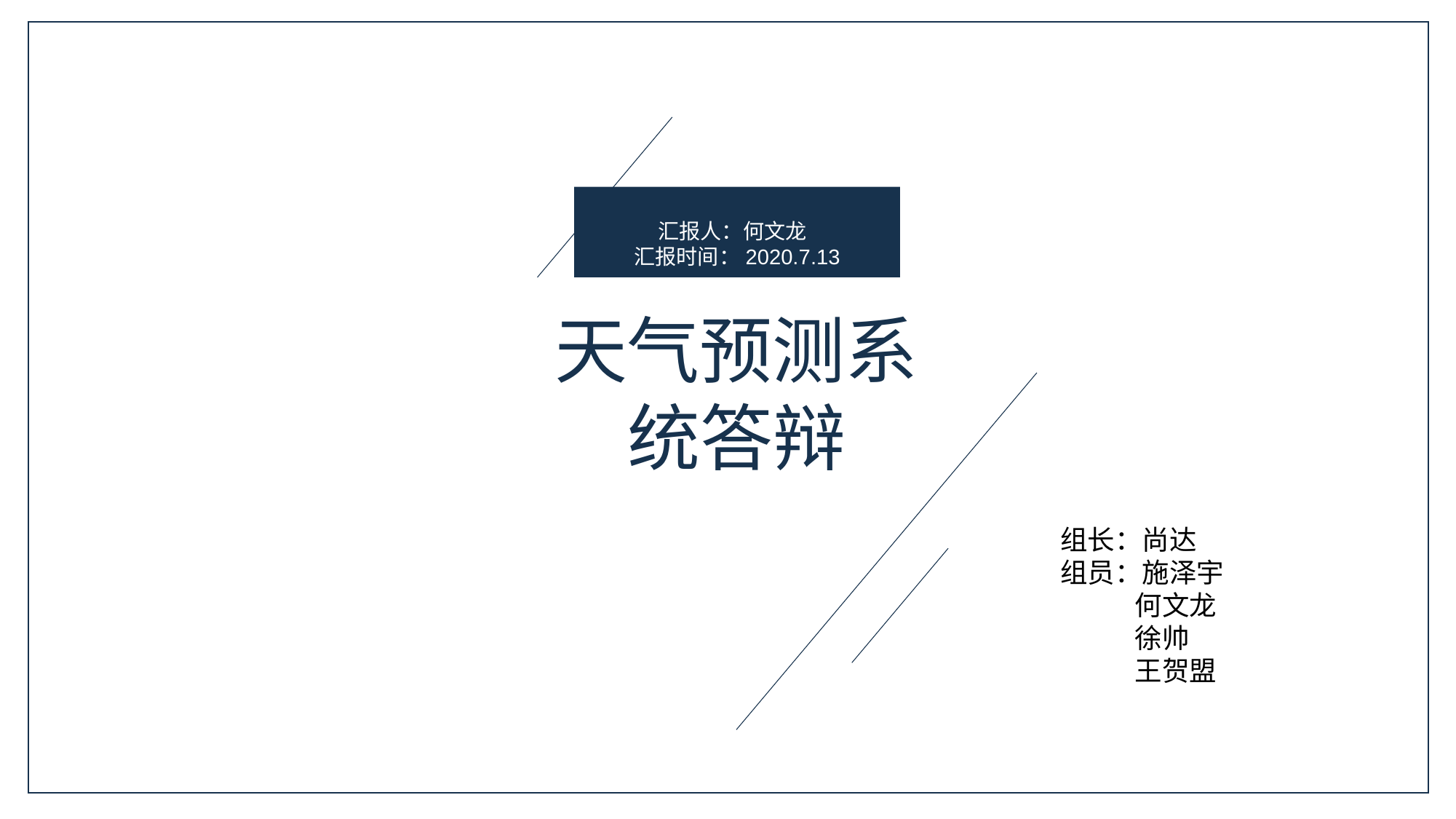

汇报人：何文龙
汇报时间：2020.7.13
天气预测系统答辩
组长：尚达
组员：施泽宇
           何文龙
           徐帅
           王贺盟